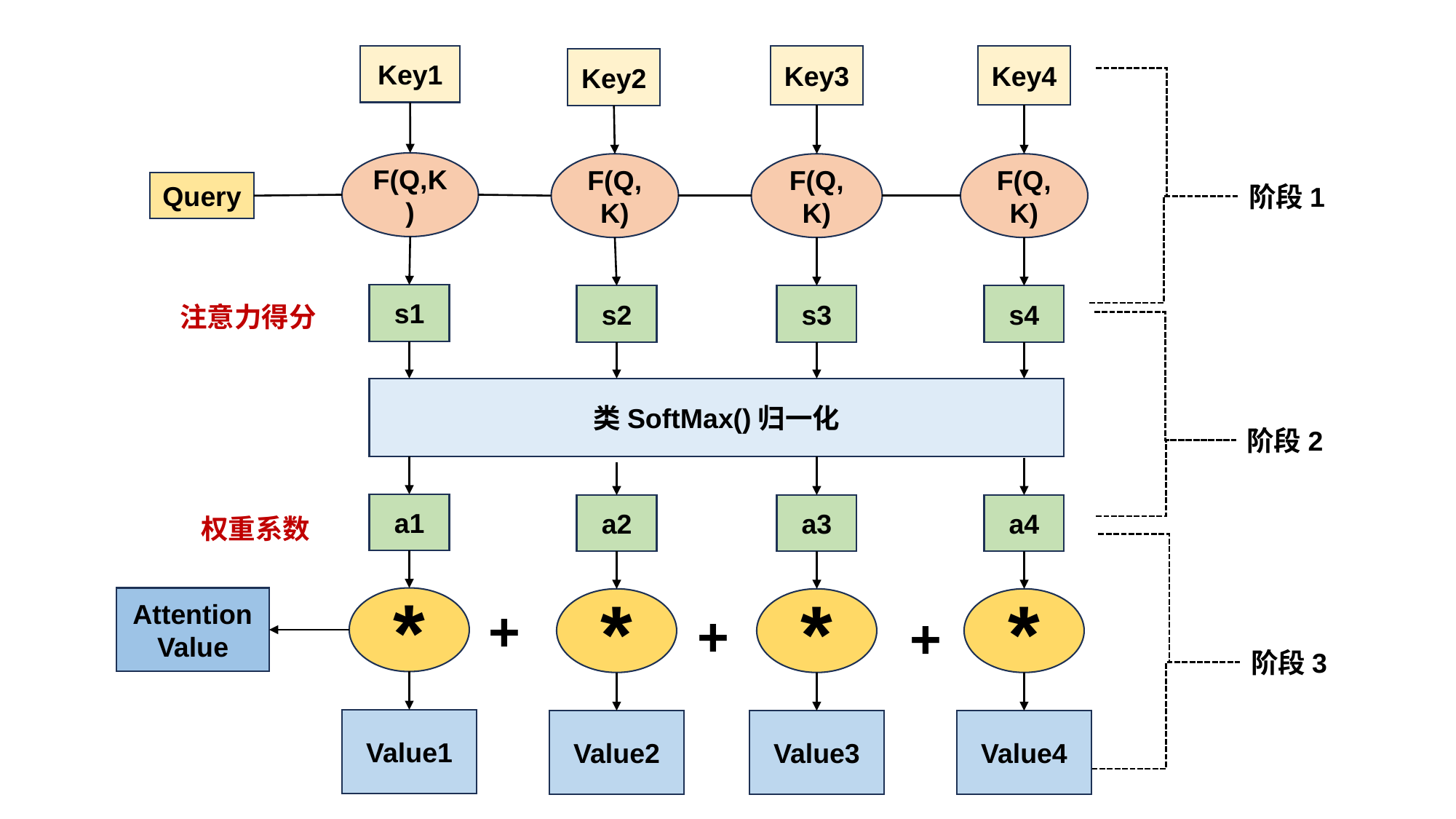

Key1
Key3
Key4
Key2
F(Q,K)
F(Q,K)
F(Q,K)
F(Q,K)
Query
阶段1
s1
s2
s3
s4
注意力得分
类SoftMax()归一化
阶段2
a1
a2
a3
a4
权重系数
Attention Value
*
*
*
*
+
+
+
阶段3
Value1
Value2
Value3
Value4